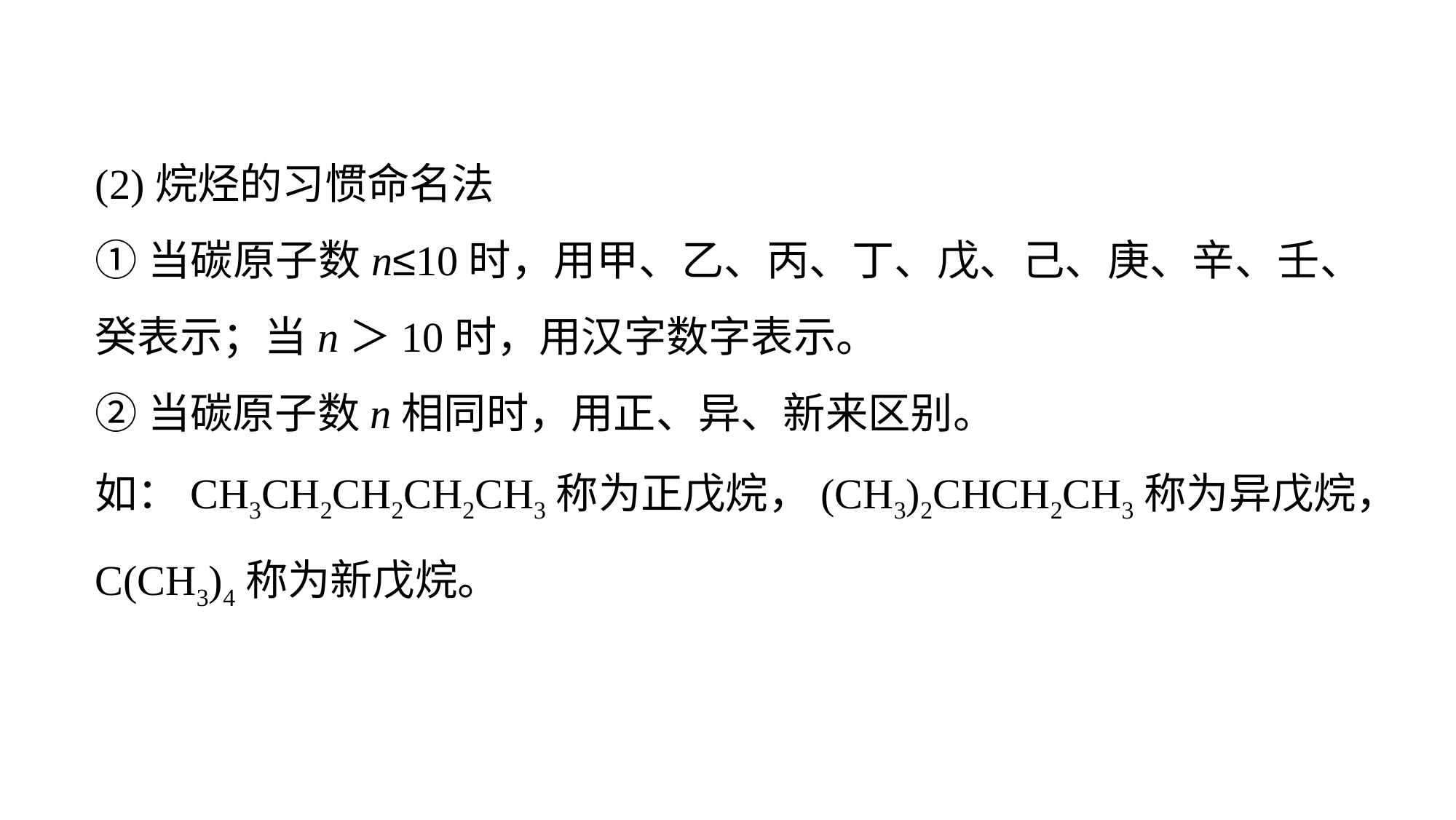

(2)烷烃的习惯命名法
①当碳原子数n≤10时，用甲、乙、丙、丁、戊、己、庚、辛、壬、癸表示；当n＞10时，用汉字数字表示。
②当碳原子数n相同时，用正、异、新来区别。
如：CH3CH2CH2CH2CH3称为正戊烷，(CH3)2CHCH2CH3称为异戊烷，C(CH3)4称为新戊烷。